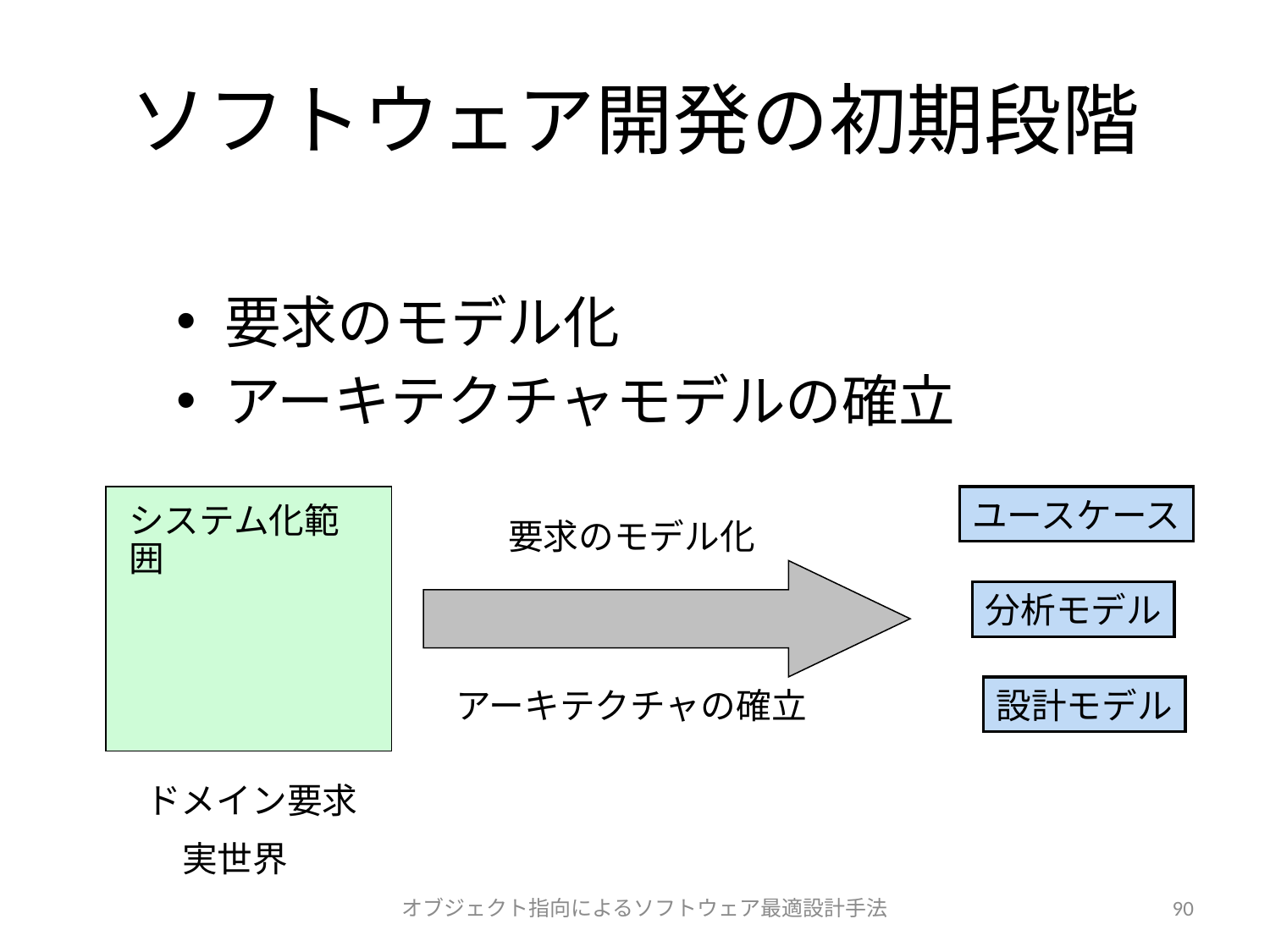

# ソフトウェア開発の初期段階
要求のモデル化
アーキテクチャモデルの確立

ユースケース
システム化範囲

要求のモデル化

分析モデル
アーキテクチャの確立
設計モデル
ドメイン要求
実世界

オブジェクト指向によるソフトウェア最適設計手法
90